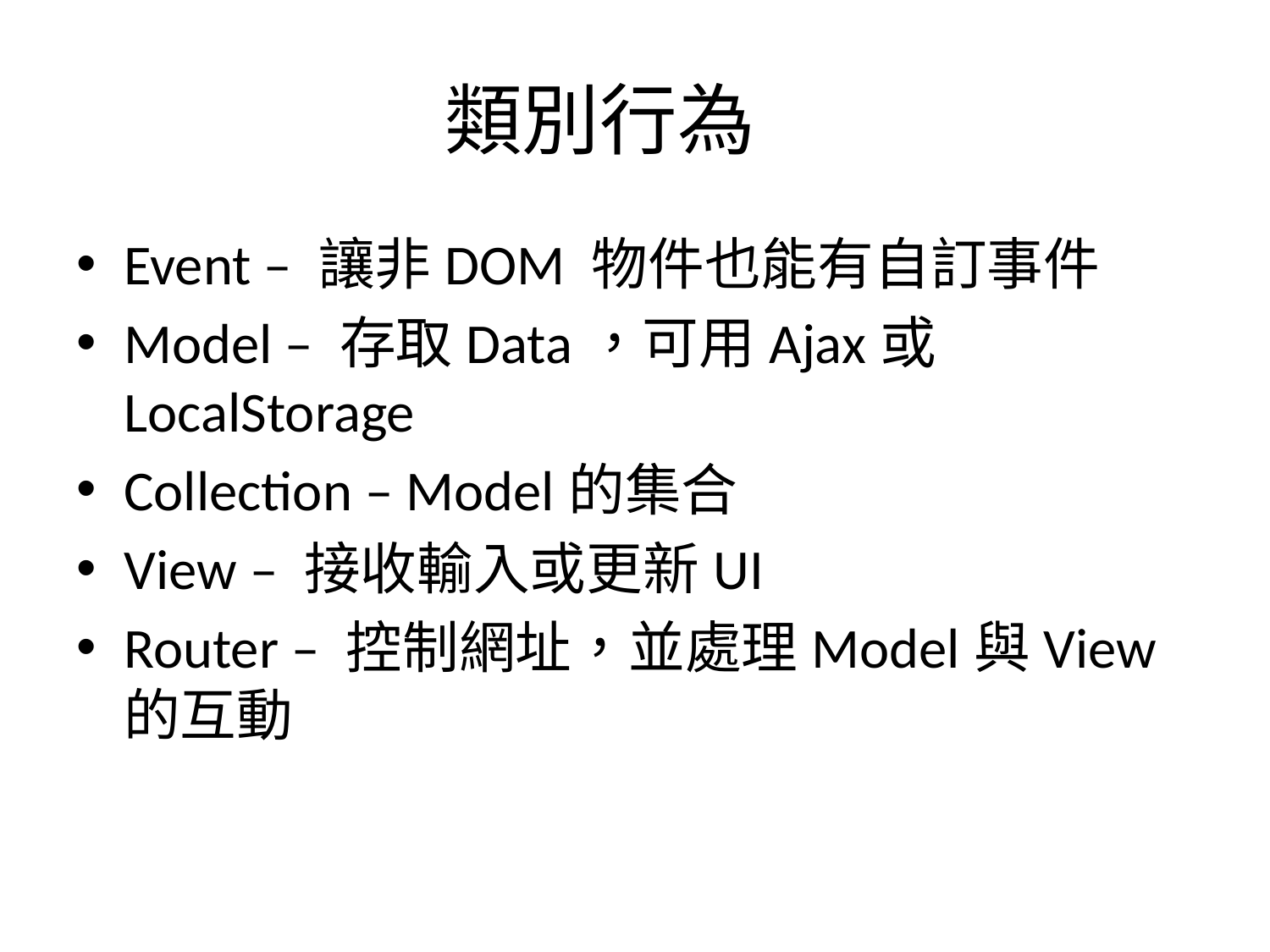

# 類別行為
Event – 讓非DOM 物件也能有自訂事件
Model – 存取Data，可用Ajax或LocalStorage
Collection – Model的集合
View – 接收輸入或更新UI
Router – 控制網址，並處理Model與View的互動